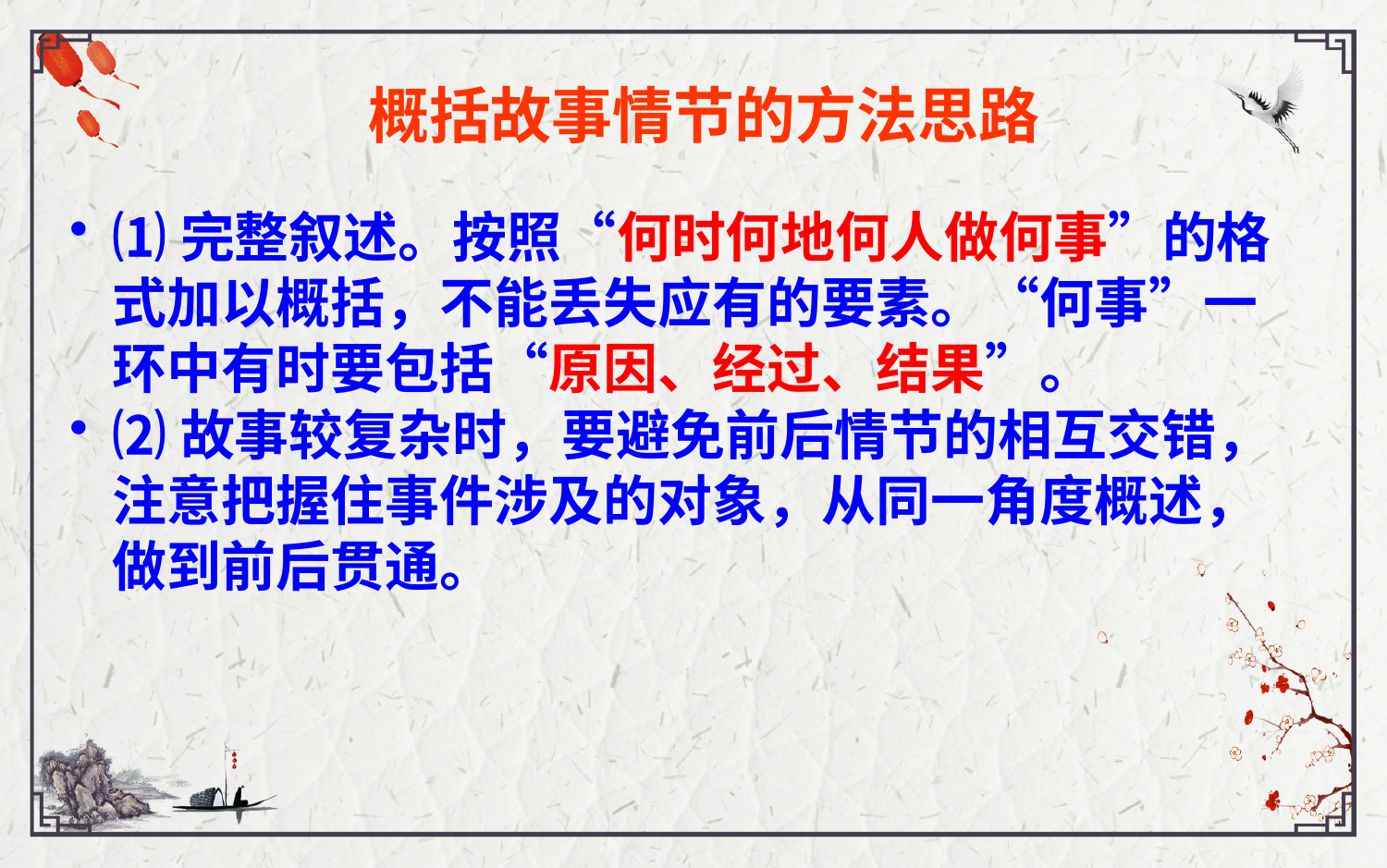

# 概括故事情节的方法思路
⑴完整叙述。按照“何时何地何人做何事”的格式加以概括，不能丢失应有的要素。“何事”一环中有时要包括“原因、经过、结果”。
⑵故事较复杂时，要避免前后情节的相互交错，注意把握住事件涉及的对象，从同一角度概述，做到前后贯通。